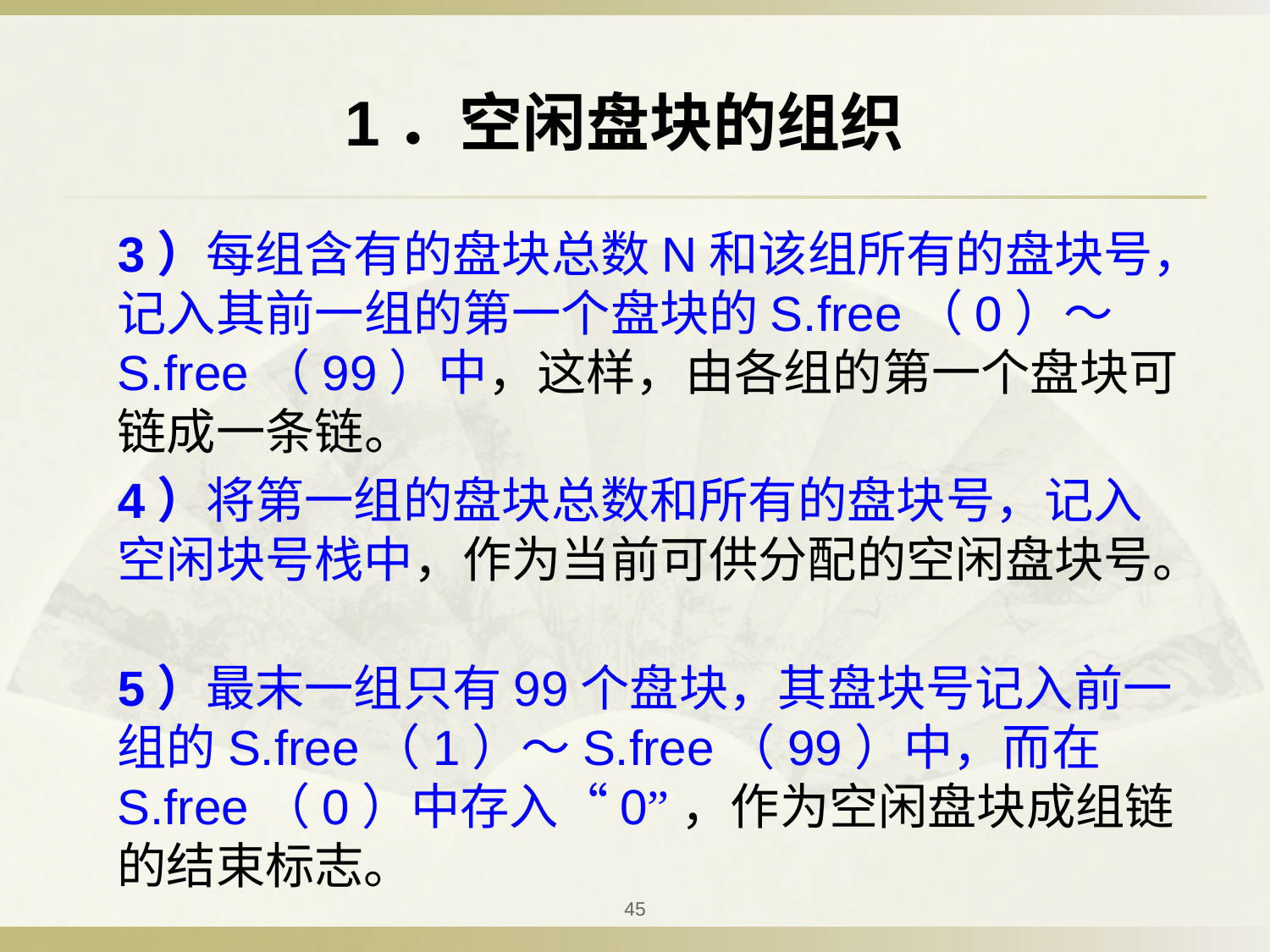

1．空闲盘块的组织
3）每组含有的盘块总数N和该组所有的盘块号，记入其前一组的第一个盘块的S.free（0）～S.free（99）中，这样，由各组的第一个盘块可链成一条链。
4）将第一组的盘块总数和所有的盘块号，记入空闲块号栈中，作为当前可供分配的空闲盘块号。
5）最末一组只有99个盘块，其盘块号记入前一组的S.free（1）～S.free（99）中，而在S.free（0）中存入“0”，作为空闲盘块成组链的结束标志。
45